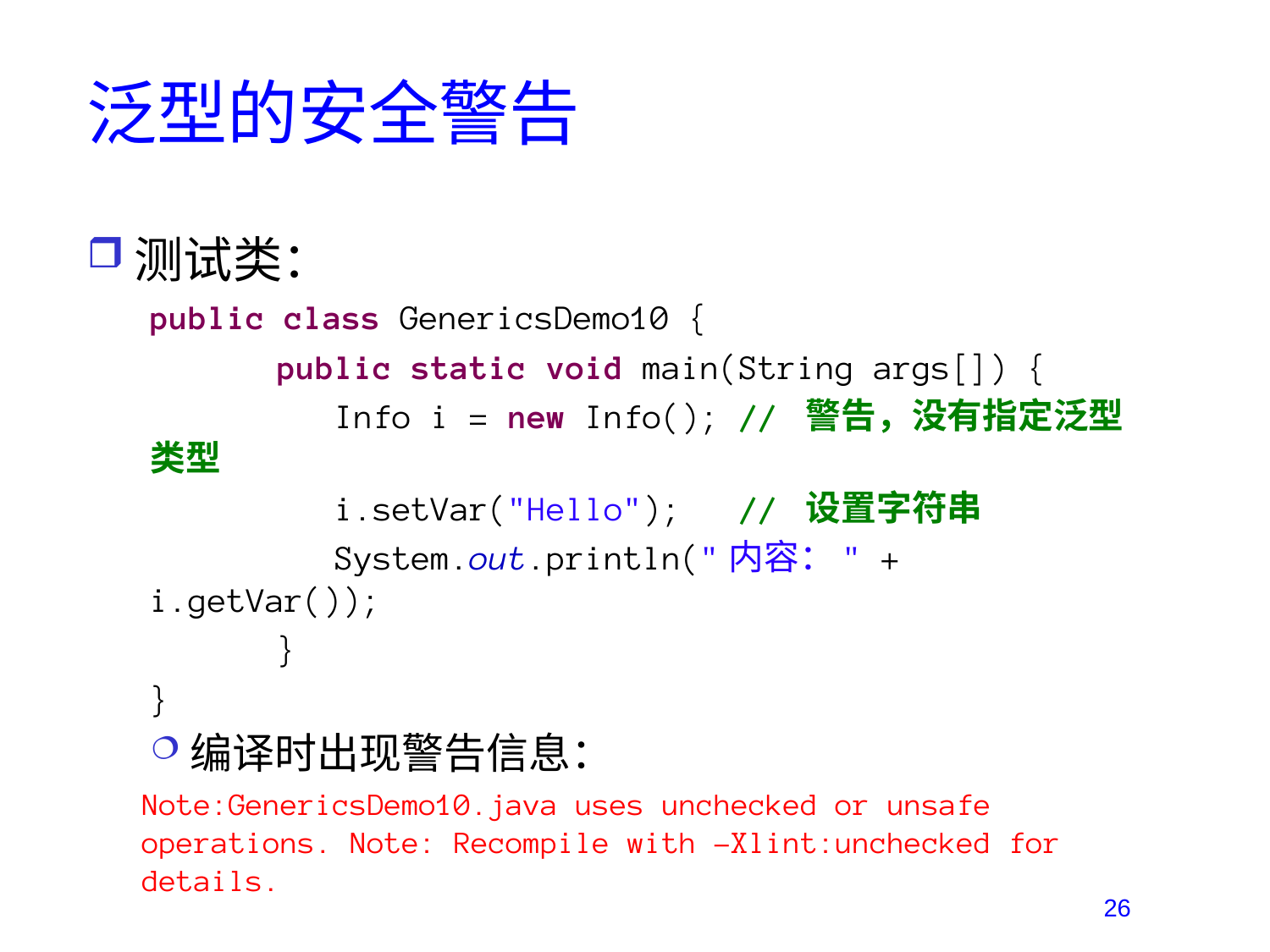

# 泛型的安全警告
测试类：
public class GenericsDemo10 {
	public static void main(String args[]) {
	   Info i = new Info(); // 警告，没有指定泛型类型
	   i.setVar("Hello");   // 设置字符串
	   System.out.println("内容：" + i.getVar());
	}
}
编译时出现警告信息：
Note:GenericsDemo10.java uses unchecked or unsafe operations. Note: Recompile with -Xlint:unchecked for details.
26